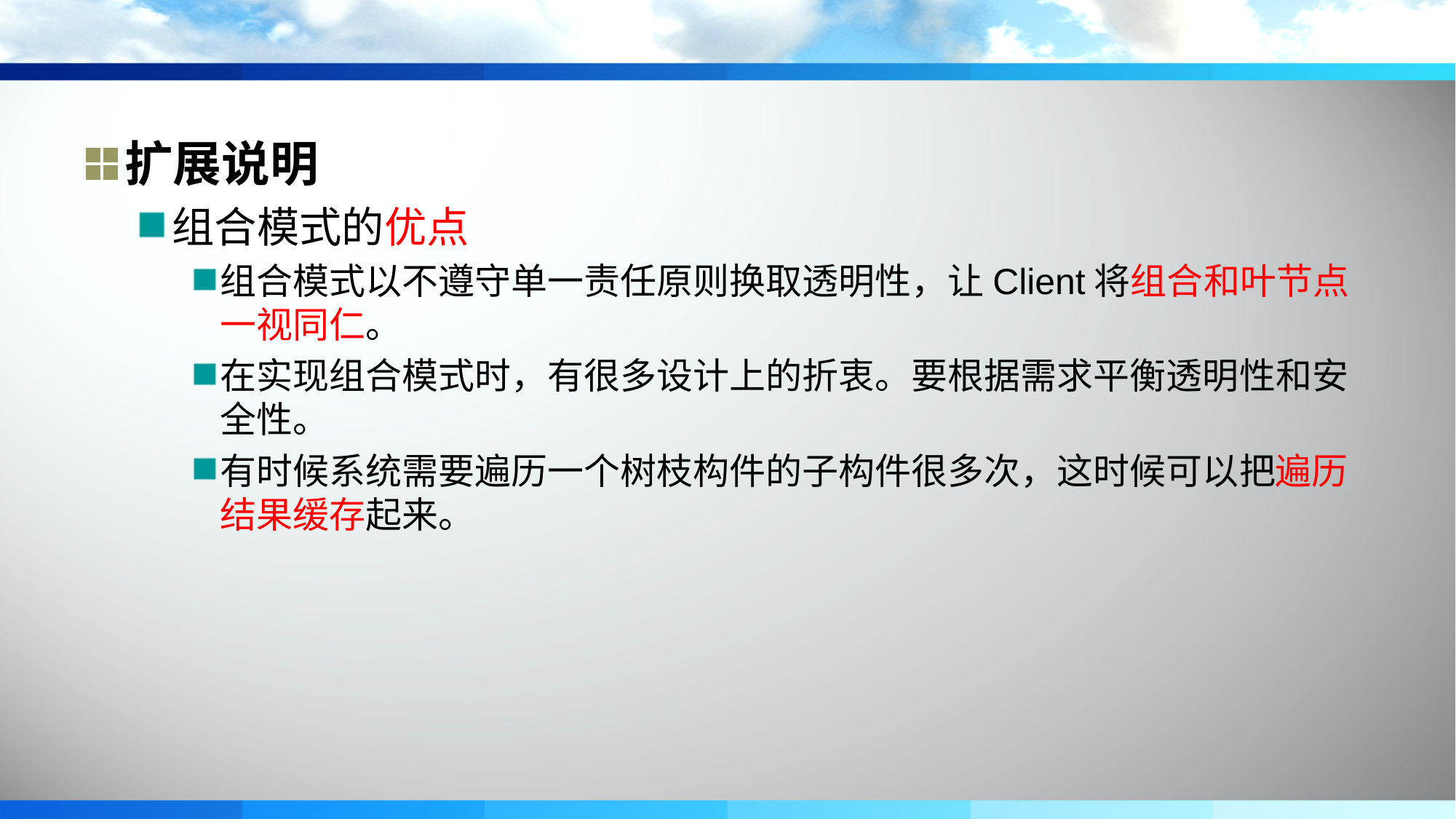

扩展说明
组合模式的优点
组合模式以不遵守单一责任原则换取透明性，让Client将组合和叶节点一视同仁。
在实现组合模式时，有很多设计上的折衷。要根据需求平衡透明性和安全性。
有时候系统需要遍历一个树枝构件的子构件很多次，这时候可以把遍历结果缓存起来。